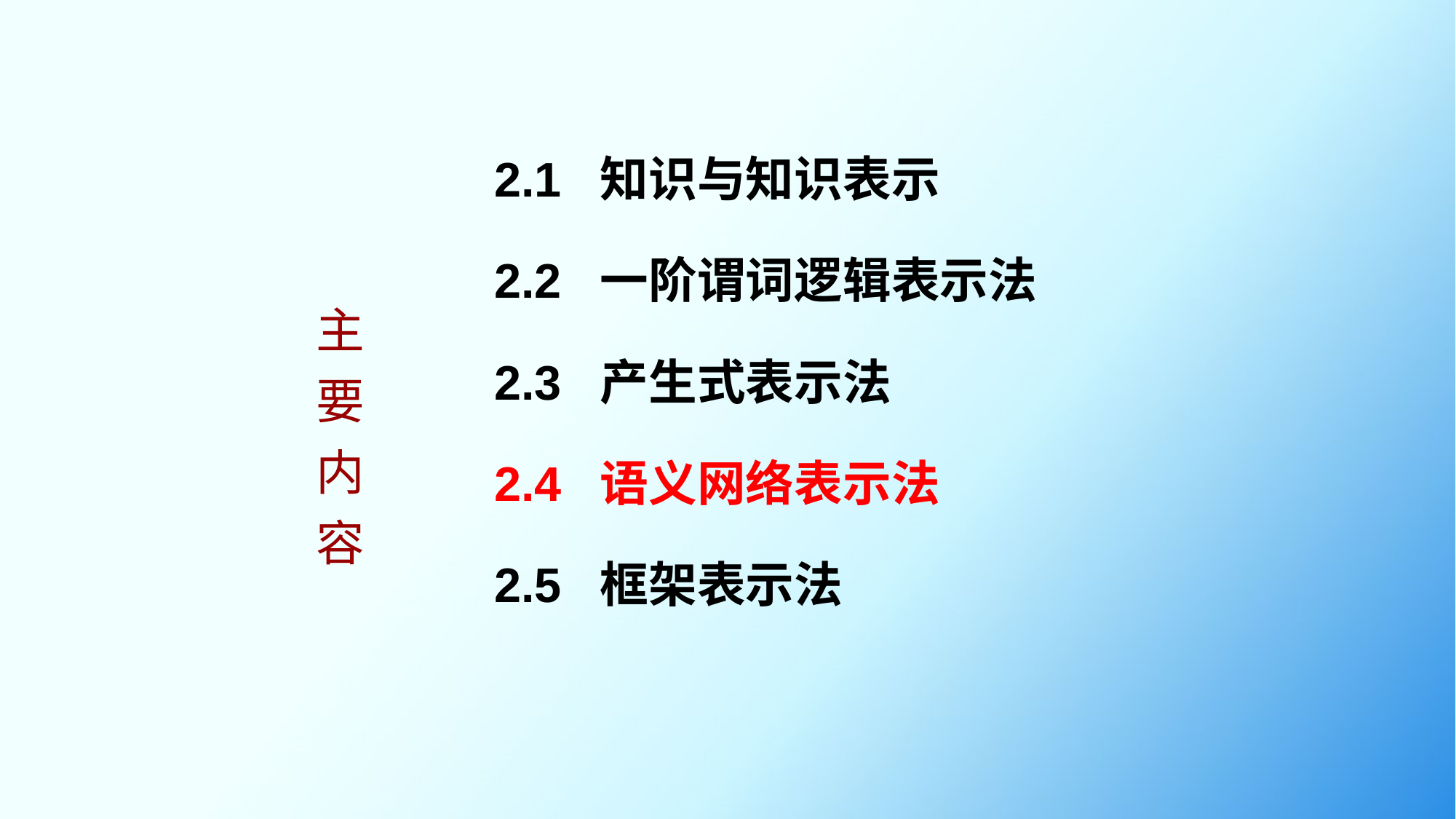

2.1  知识与知识表示
2.2  一阶谓词逻辑表示法
# 主  要  内  容
2.3  产生式表示法
2.4  语义网络表示法
2.5  框架表示法
1